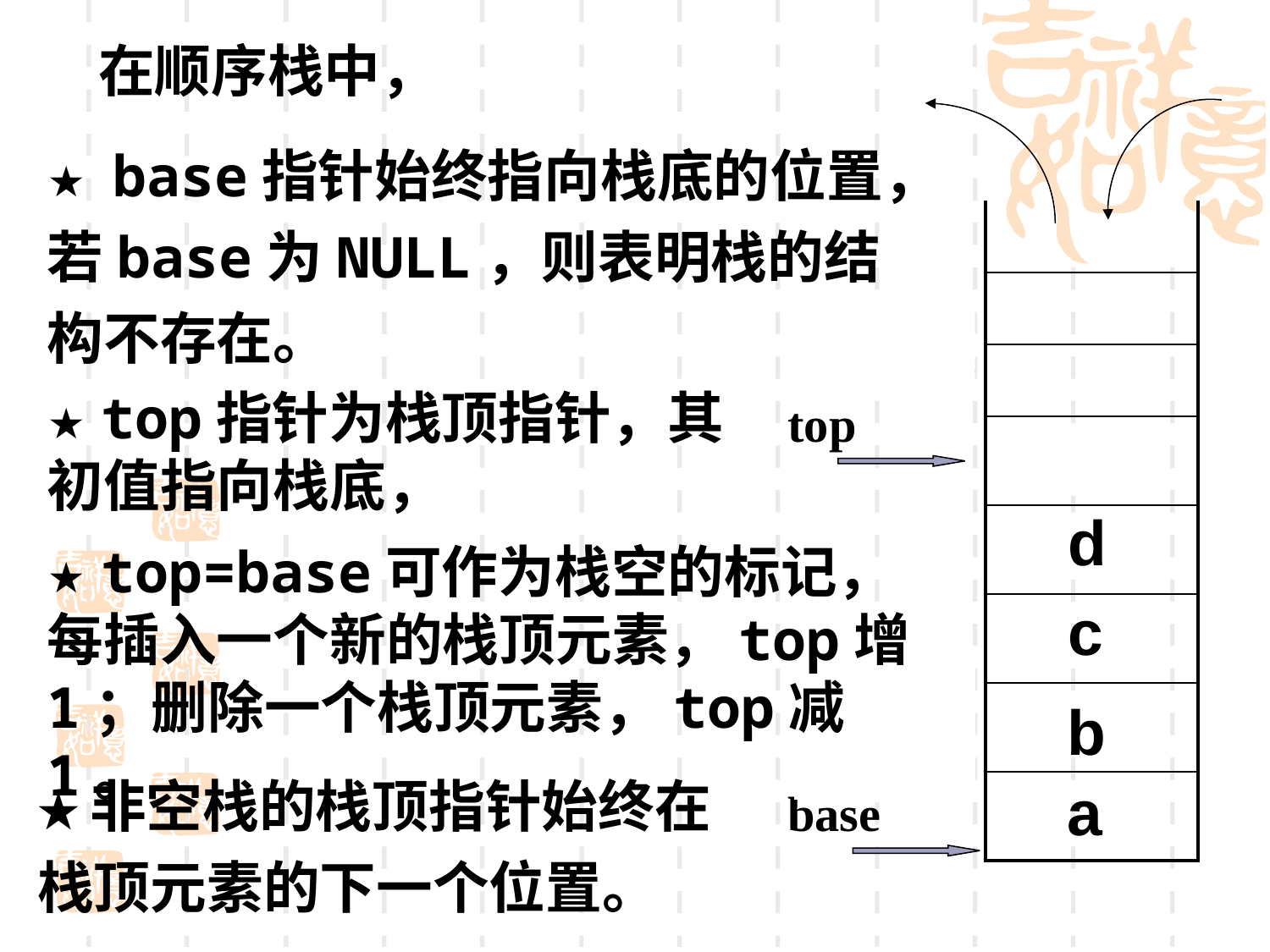

在顺序栈中，

★  base指针始终指向栈底的位置，若base为NULL，则表明栈的结构不存在。
|  |
| --- |
|  |
|  |
|  |
|  |
|  |
|  |
|  |
top

★ top指针为栈顶指针，其初值指向栈底，
top

e

d
★ top=base可作为栈空的标记，每插入一个新的栈顶元素，top增1；删除一个栈顶元素，top减1。
c
top

b
top

★非空栈的栈顶指针始终在栈顶元素的下一个位置。
a
base